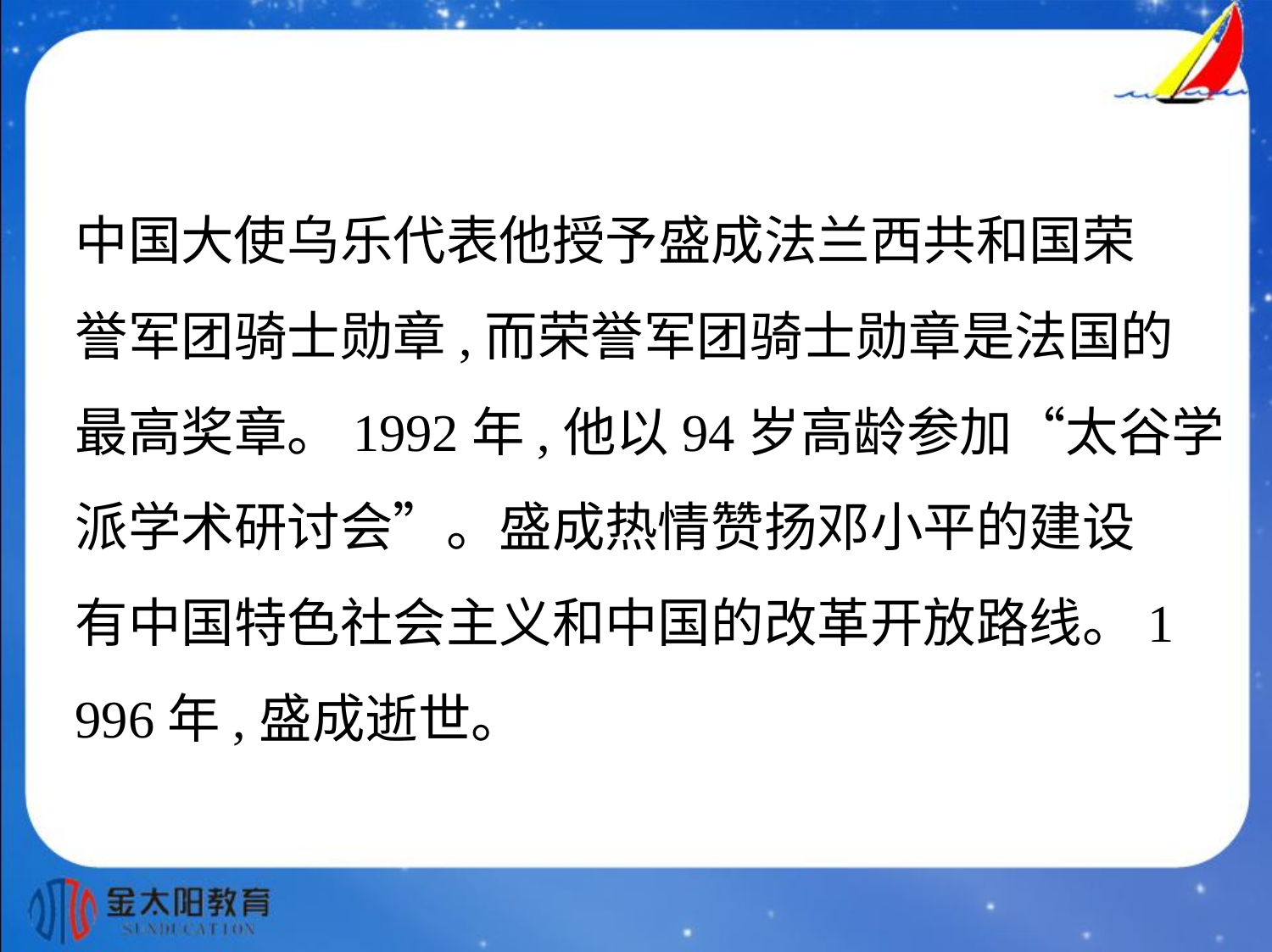

中国大使乌乐代表他授予盛成法兰西共和国荣
誉军团骑士勋章,而荣誉军团骑士勋章是法国的
最高奖章。1992年,他以94岁高龄参加“太谷学
派学术研讨会”。盛成热情赞扬邓小平的建设
有中国特色社会主义和中国的改革开放路线。1
996年,盛成逝世。